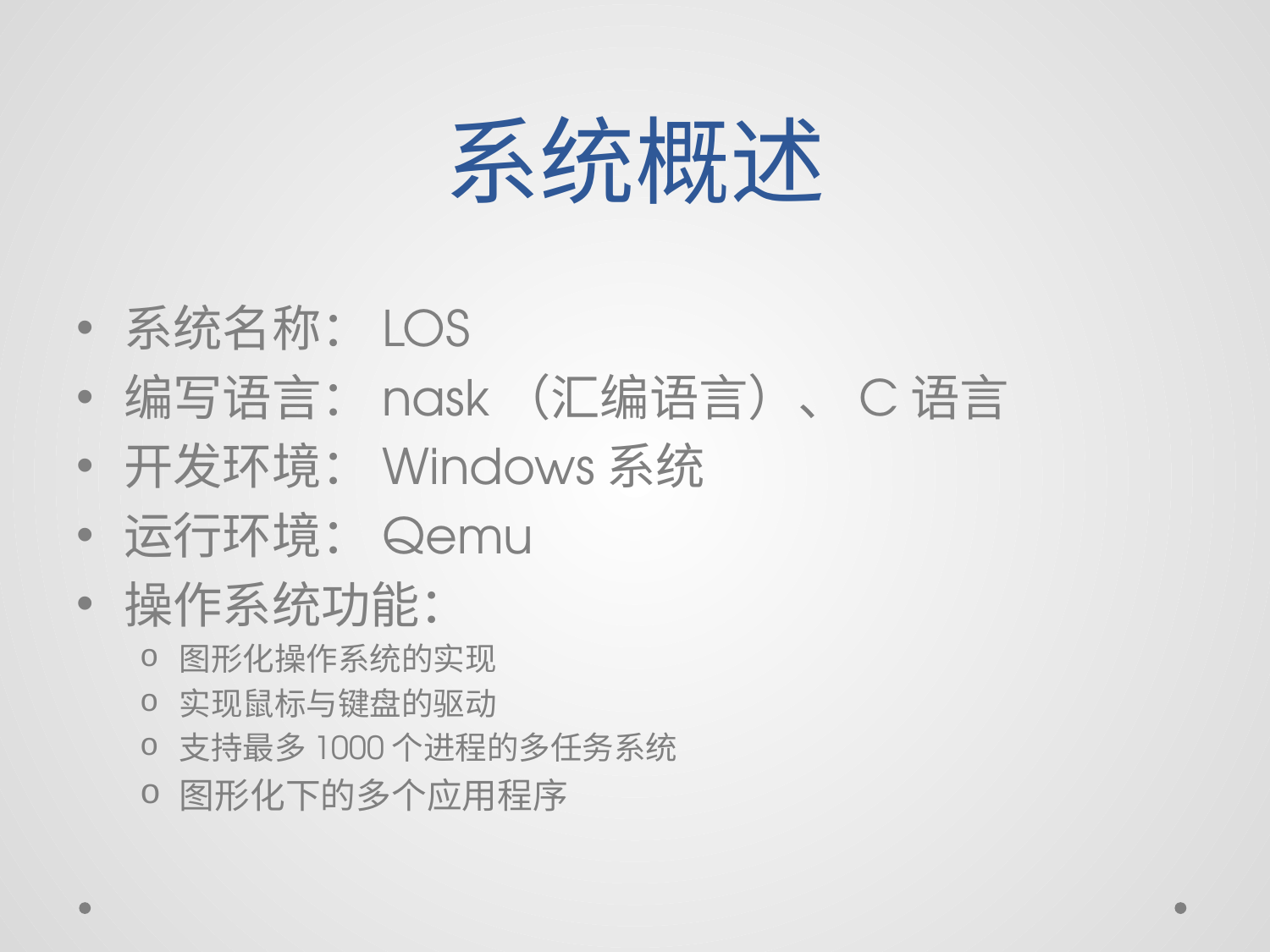

# 系统概述

系统名称：LOS
编写语言：nask（汇编语言）、C语言
开发环境：Windows系统
运行环境：Qemu
操作系统功能：
图形化操作系统的实现
实现鼠标与键盘的驱动
支持最多1000个进程的多任务系统
图形化下的多个应用程序